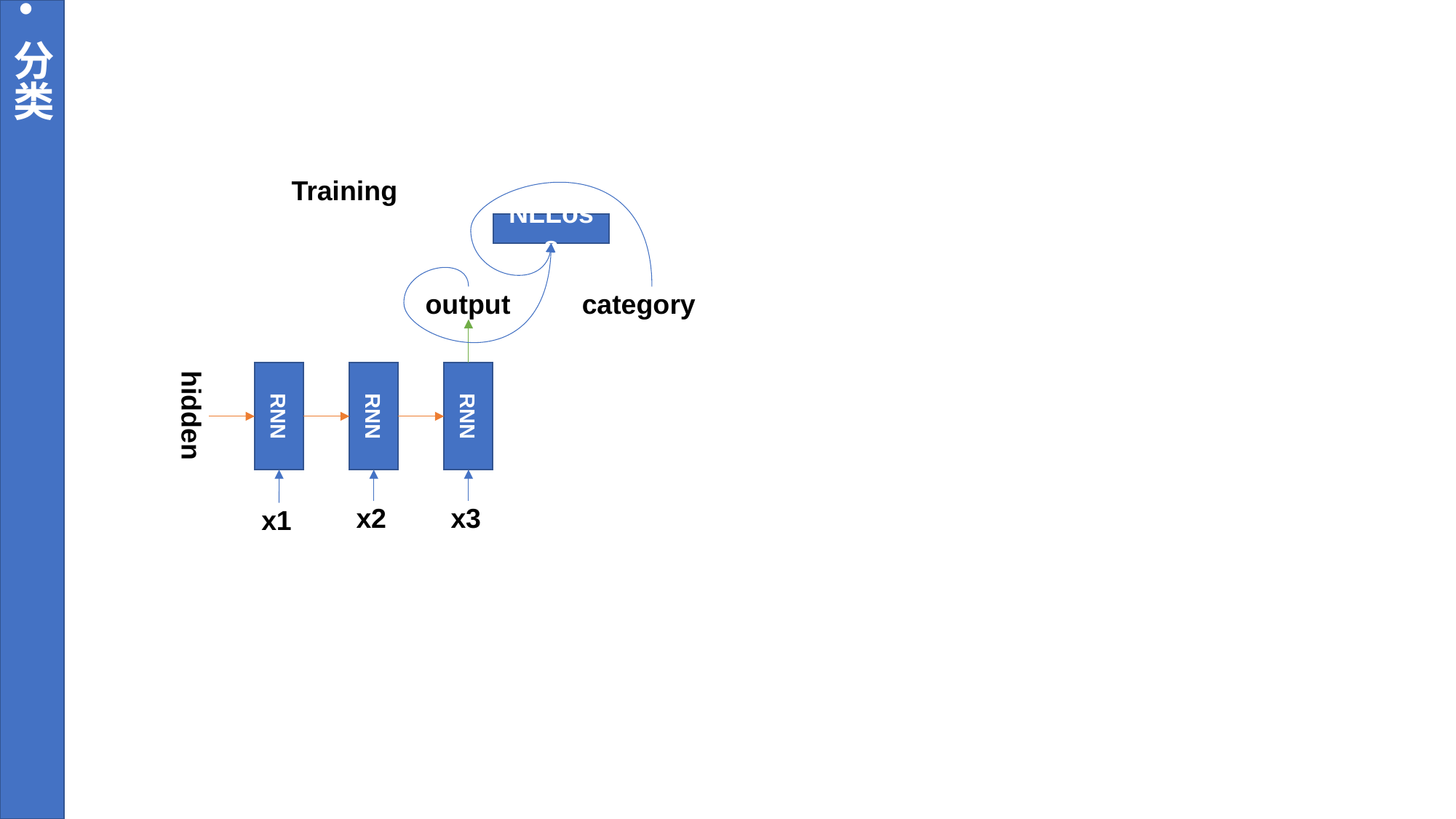

分类
Training
NLLoss
output
category
RNN
RNN
RNN
hidden
x2
x3
x1